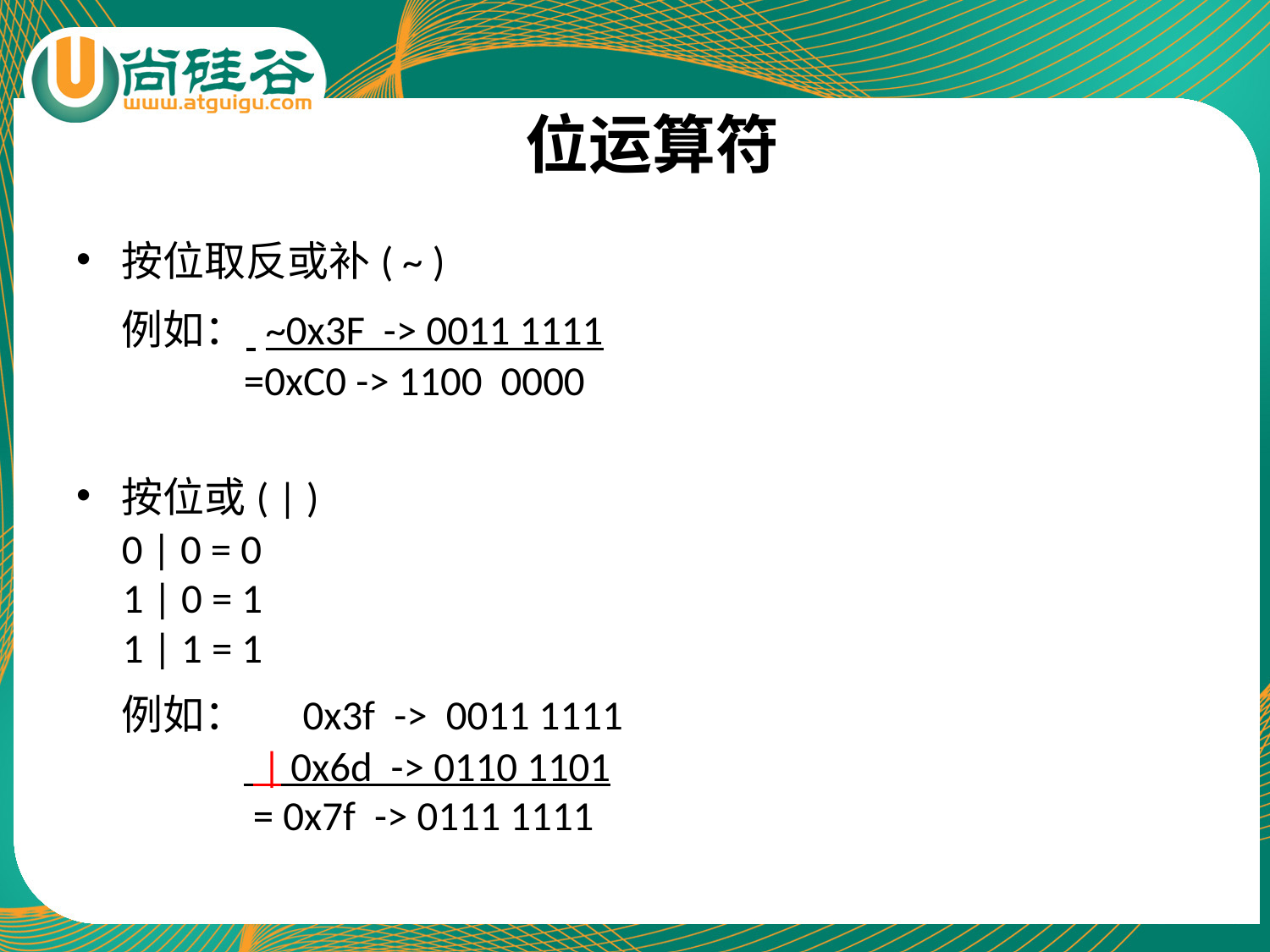

# 位运算符
按位取反或补( ~ )
	例如： ~0x3F  -> 0011 1111
                  =0xC0 -> 1100  0000

按位或( | )
	0 | 0 = 0
     1 | 0 = 1
     1 | 1 = 1
	例如：     0x3f  ->  0011 1111
                    | 0x6d  -> 0110 1101
                   = 0x7f  -> 0111 1111